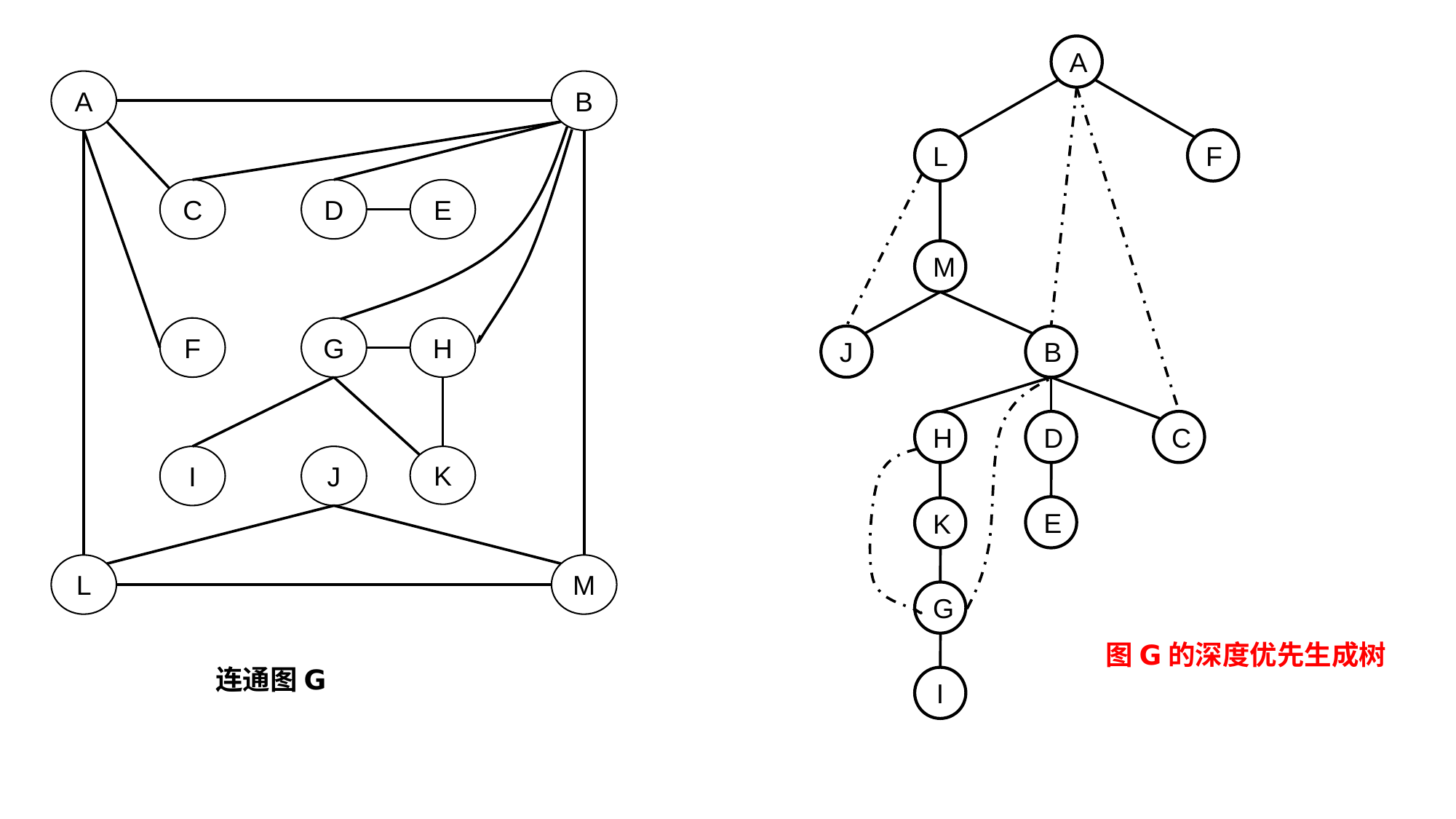

A
L
F
M
J
B

H
D
C

E
K
G
I
A
B

C
D
E
F
G
H
I
J
K
L
M
图G的深度优先生成树
连通图G